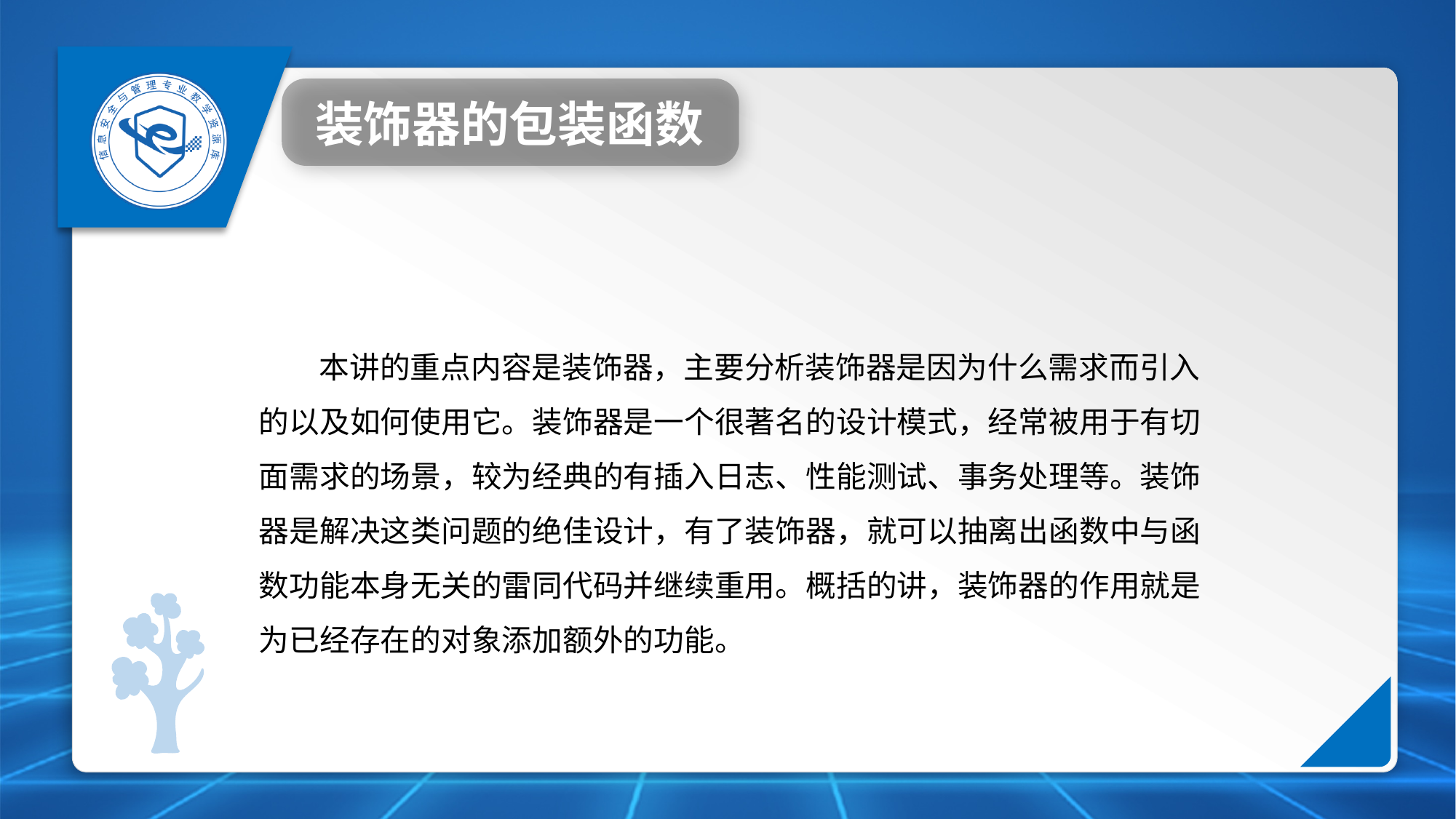

装饰器的包装函数
本讲的重点内容是装饰器，主要分析装饰器是因为什么需求而引入的以及如何使用它。装饰器是一个很著名的设计模式，经常被用于有切面需求的场景，较为经典的有插入日志、性能测试、事务处理等。装饰器是解决这类问题的绝佳设计，有了装饰器，就可以抽离出函数中与函数功能本身无关的雷同代码并继续重用。概括的讲，装饰器的作用就是为已经存在的对象添加额外的功能。